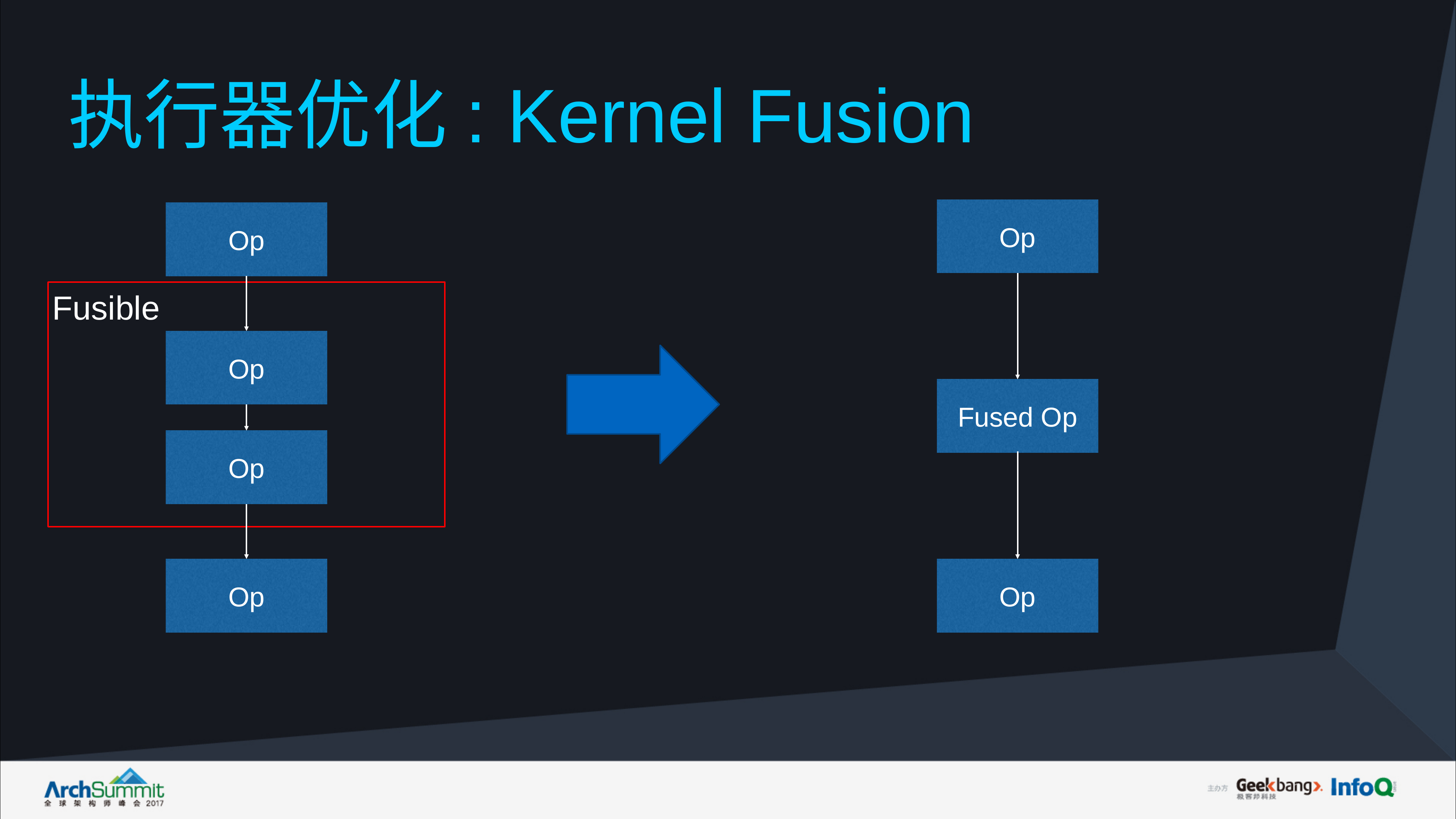

# 执行器优化: Kernel Fusion
Op
Op
Fusible
Op

Fused Op
Op
Op
Op